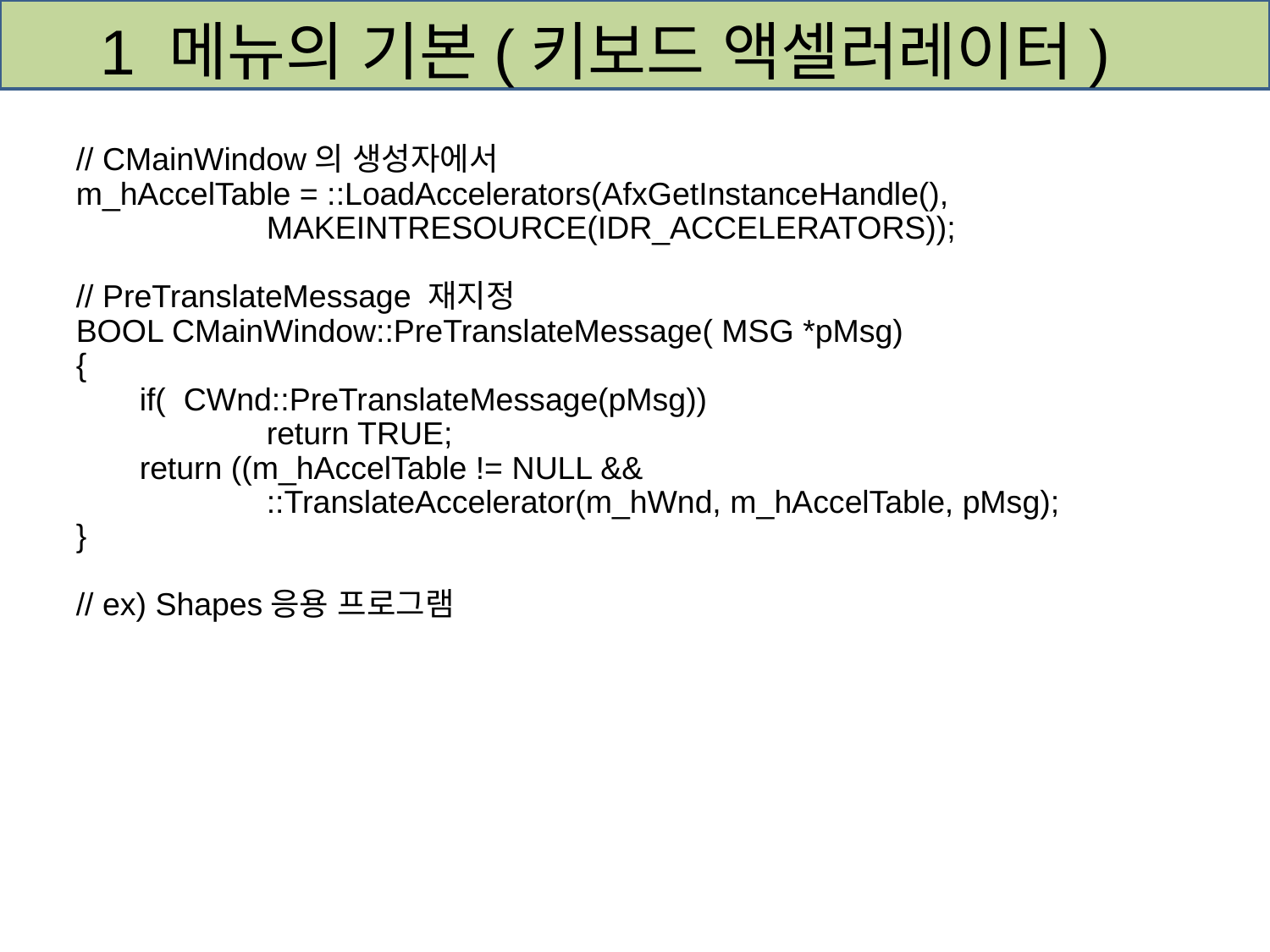

# 1 메뉴의 기본(키보드 액셀러레이터)

// CMainWindow의 생성자에서
m_hAccelTable = ::LoadAccelerators(AfxGetInstanceHandle(),
		MAKEINTRESOURCE(IDR_ACCELERATORS));

// PreTranslateMessage 재지정
BOOL CMainWindow::PreTranslateMessage( MSG *pMsg)
{
	if(  CWnd::PreTranslateMessage(pMsg))
		return TRUE;
	return ((m_hAccelTable != NULL &&
		::TranslateAccelerator(m_hWnd, m_hAccelTable, pMsg);
}

// ex) Shapes응용 프로그램